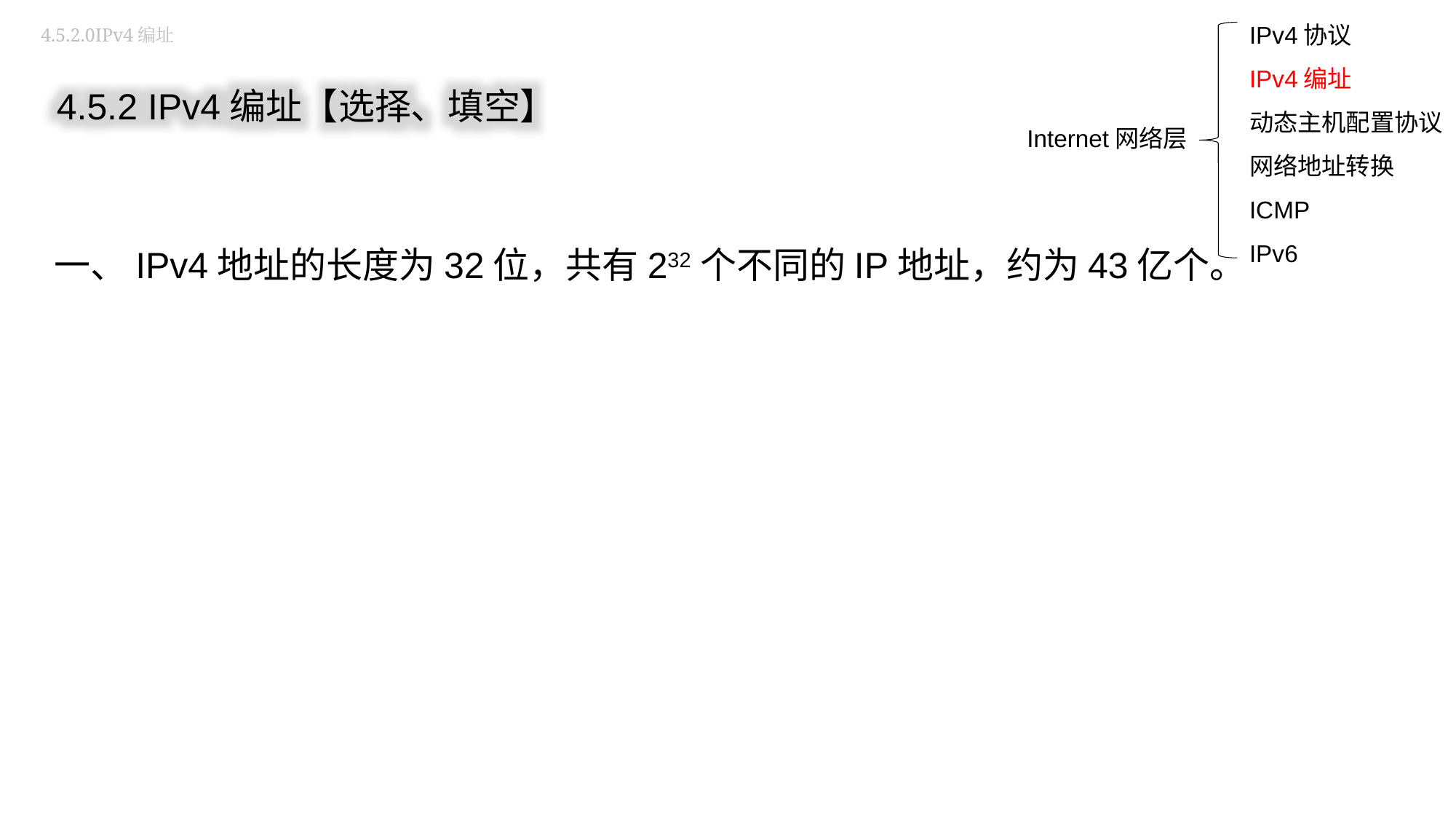

IPv4协议
IPv4编址
动态主机配置协议
网络地址转换
ICMP
IPv6
4.5.2.0IPv4编址

4.5.2 IPv4编址【选择、填空】
Internet网络层
一、IPv4地址的长度为32位，共有232个不同的IP地址，约为43亿个。